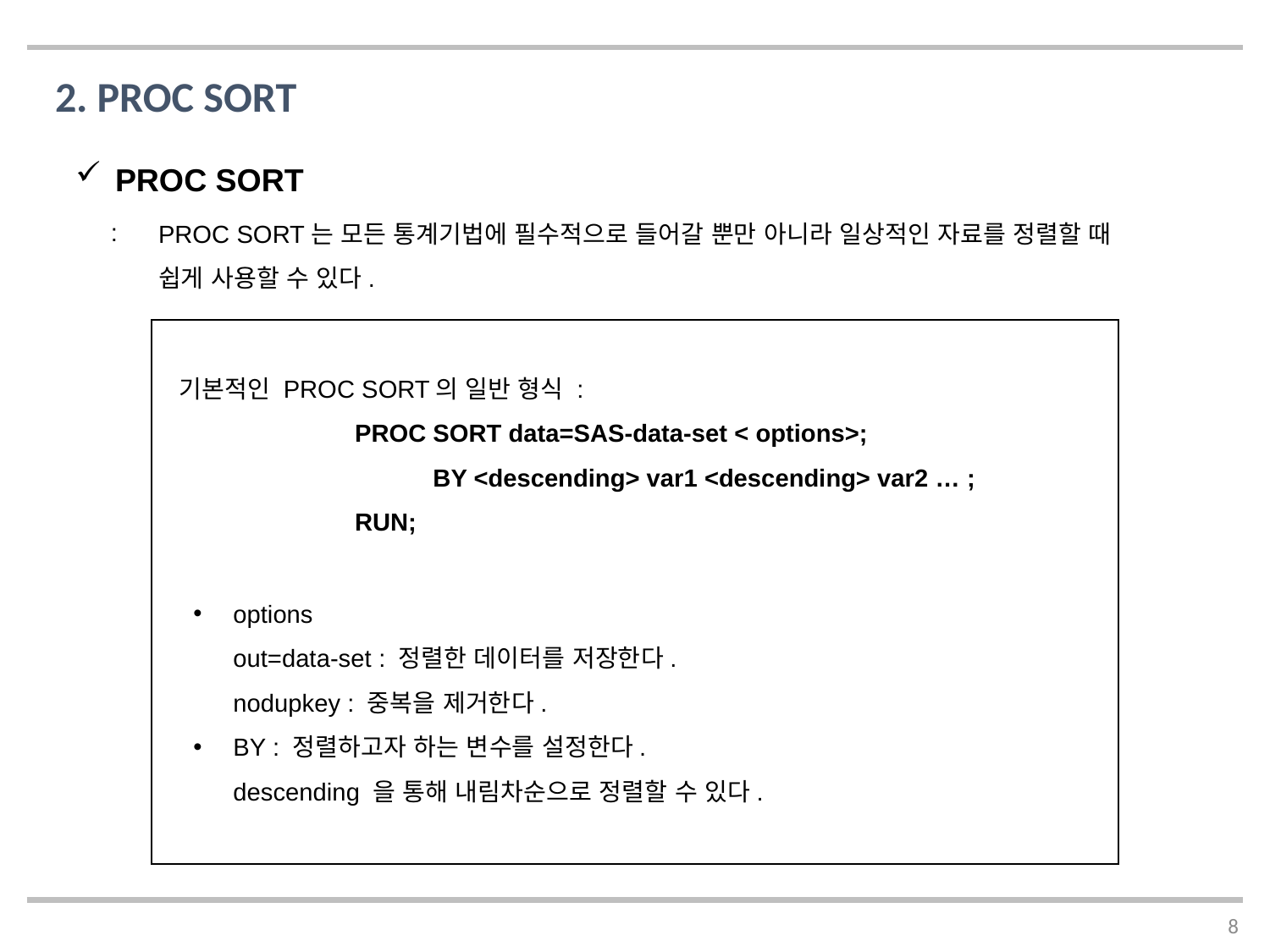

2. PROC SORT
PROC SORT
PROC SORT는 모든 통계기법에 필수적으로 들어갈 뿐만 아니라 일상적인 자료를 정렬할 때 쉽게 사용할 수 있다.

기본적인 PROC SORT의 일반 형식 :
	       PROC SORT data=SAS-data-set < options>;
		BY <descending> var1 <descending> var2 … ;
	       RUN;
options
out=data-set : 정렬한 데이터를 저장한다.
nodupkey : 중복을 제거한다.
BY : 정렬하고자 하는 변수를 설정한다.
descending 을 통해 내림차순으로 정렬할 수 있다.